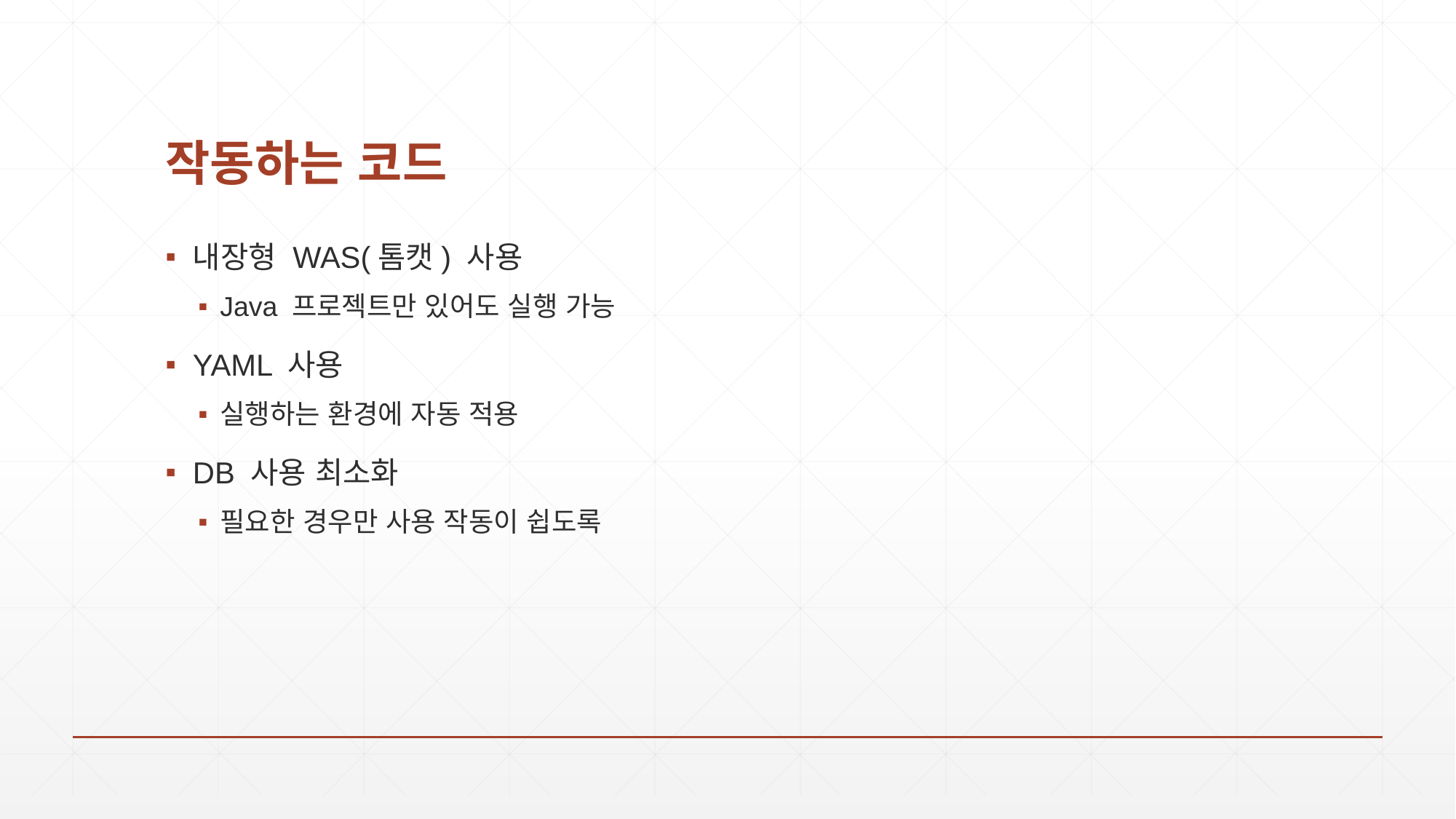

# 작동하는 코드
내장형 WAS(톰캣) 사용
Java 프로젝트만 있어도 실행 가능
YAML 사용
실행하는 환경에 자동 적용
DB 사용 최소화
필요한 경우만 사용 작동이 쉽도록